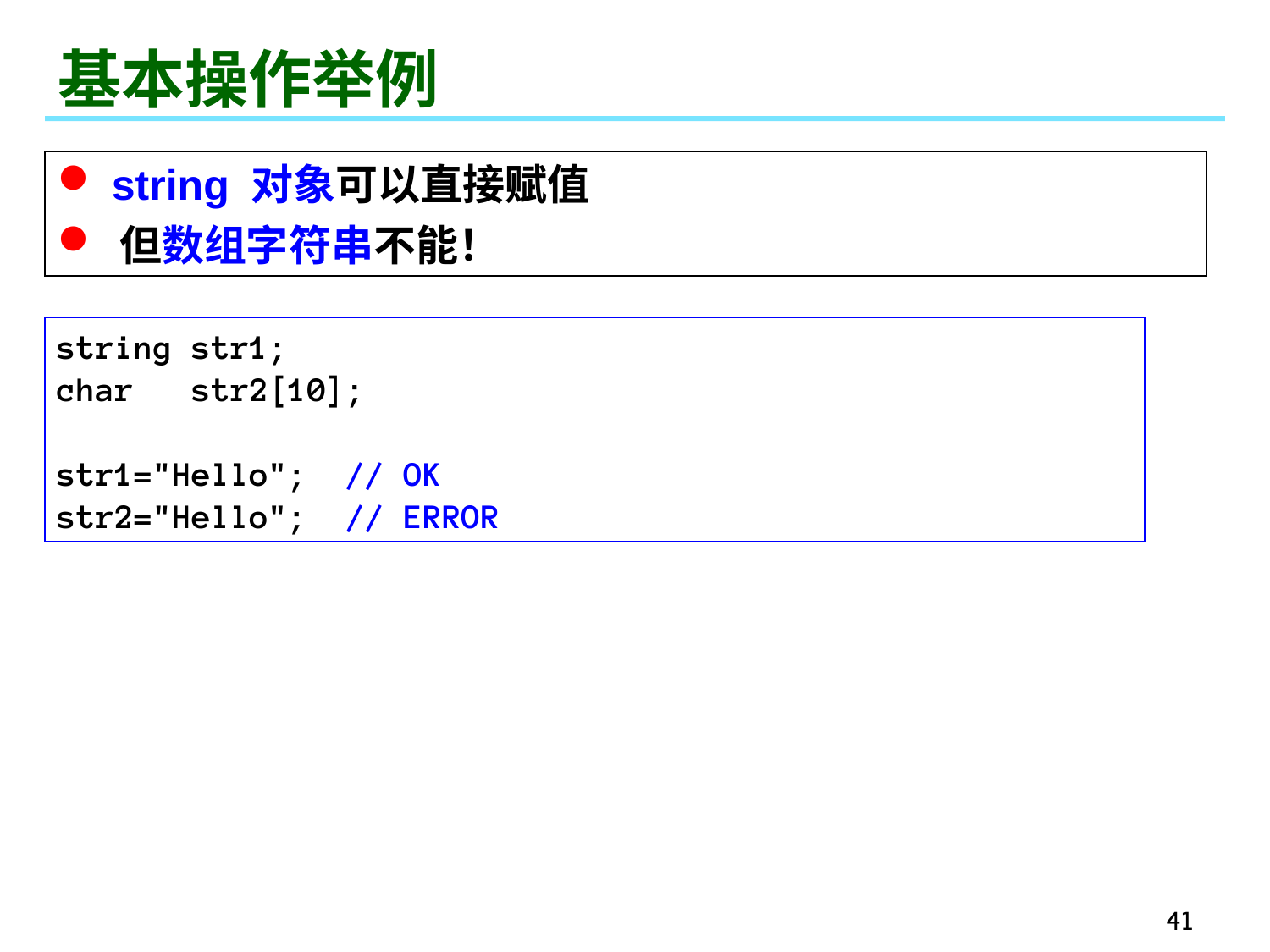

# 基本操作举例
 string 对象可以直接赋值
 但数组字符串不能！
string str1;
char   str2[10];

str1="Hello";  // OK
str2="Hello";  // ERROR
41